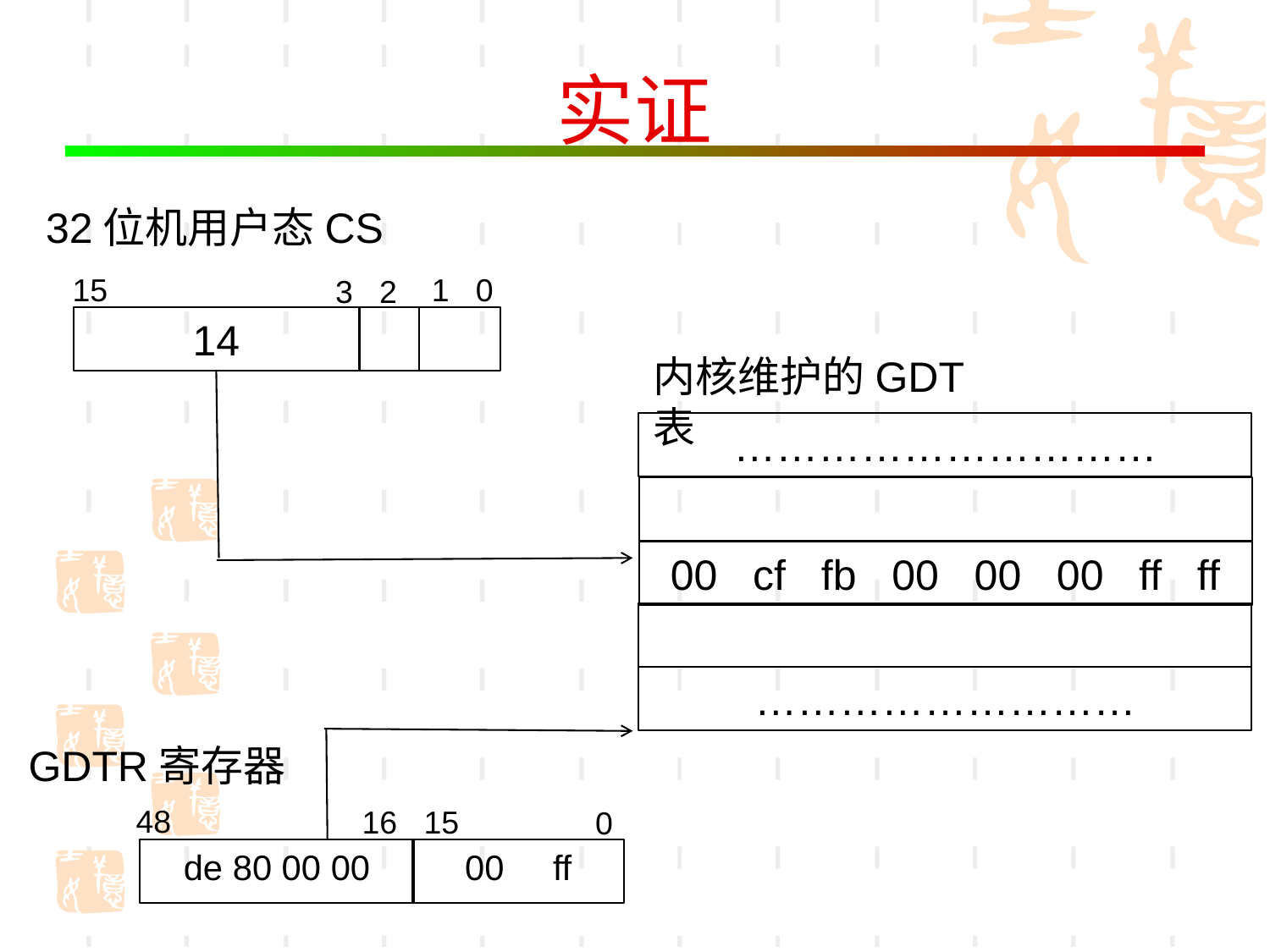

# 实证
32位机用户态CS
15
1   0
      3   2
14

内核维护的GDT表
…………………………

00   cf   fb   00   00   00   ff   ff

………………………
GDTR寄存器
48
16   15
0
de 80 00 00
00     ff